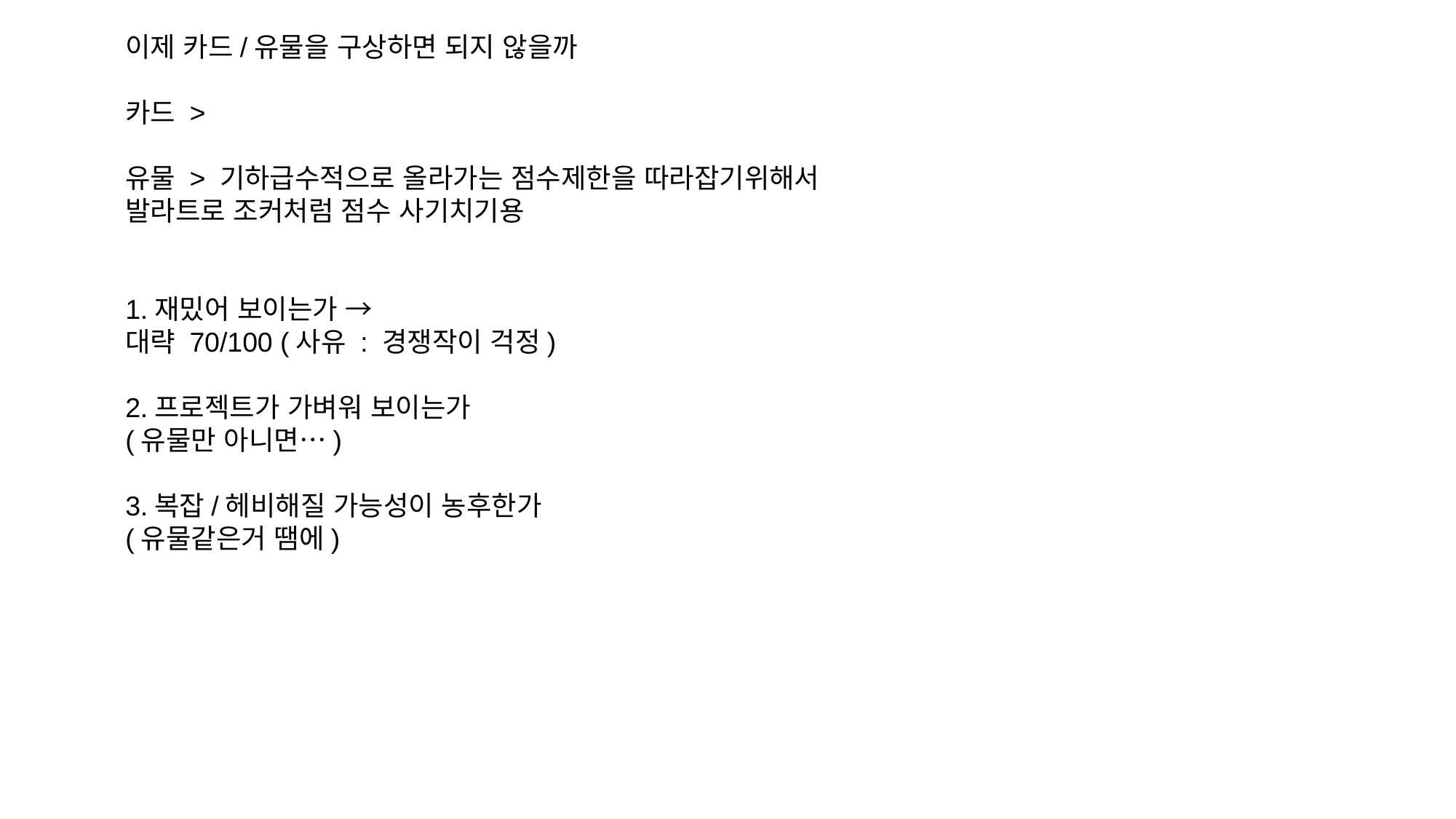

이제 카드/유물을 구상하면 되지 않을까

카드 >

유물 > 기하급수적으로 올라가는 점수제한을 따라잡기위해서
발라트로 조커처럼 점수 사기치기용

1.재밌어 보이는가 →
대략 70/100 (사유 : 경쟁작이 걱정)

2.프로젝트가 가벼워 보이는가
(유물만 아니면…)

3.복잡/헤비해질 가능성이 농후한가
(유물같은거 땜에)